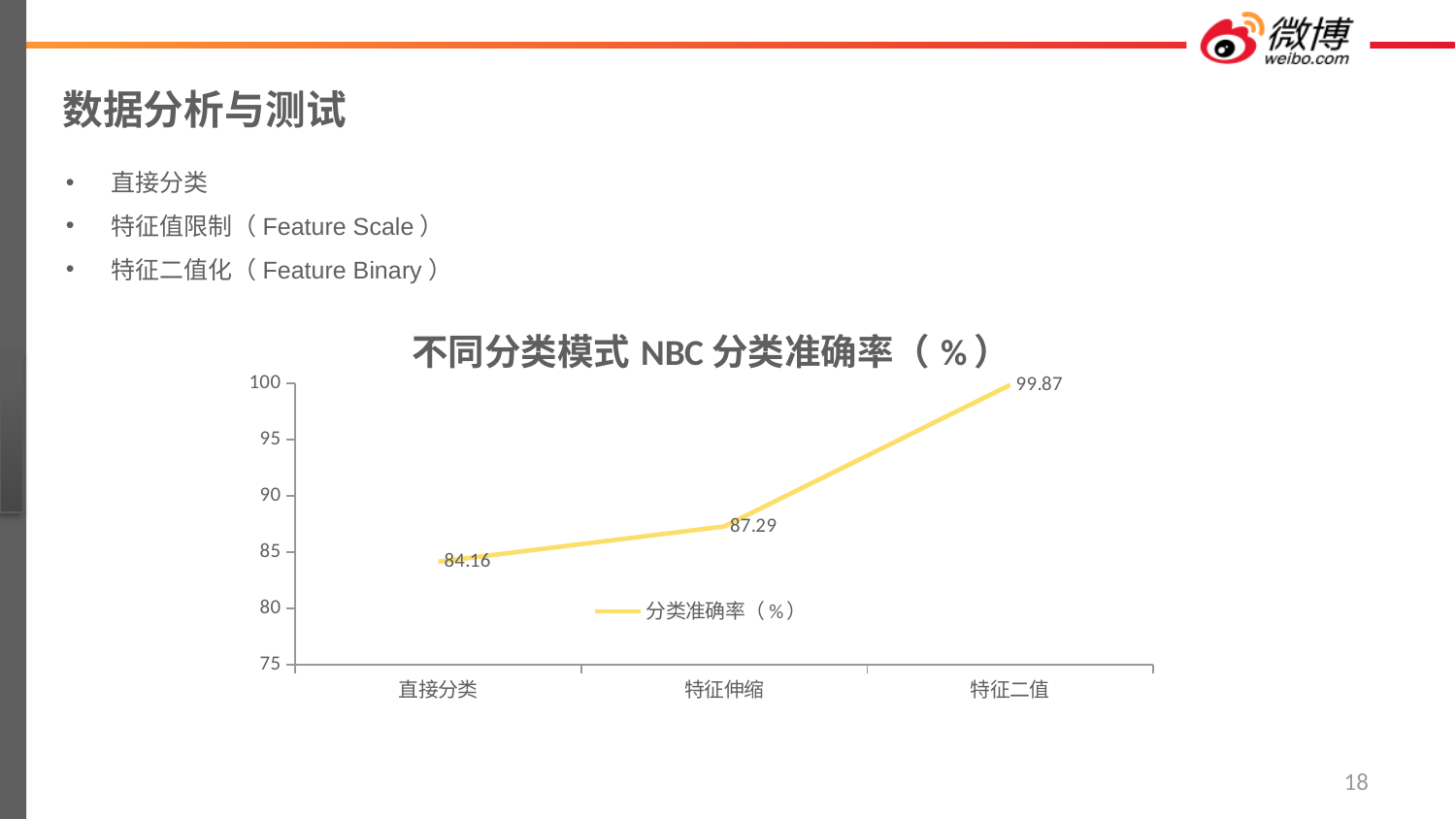

# 数据分析与测试
直接分类
特征值限制（Feature Scale）
特征二值化（Feature Binary）

### Chart: 不同分类模式NBC分类准确率（%）

| Category | 分类准确率（%） |
|---|---|
| 直接分类 | 84.16 |
| 特征伸缩 | 87.29 |
| 特征二值 | 99.86999999999999 |
18